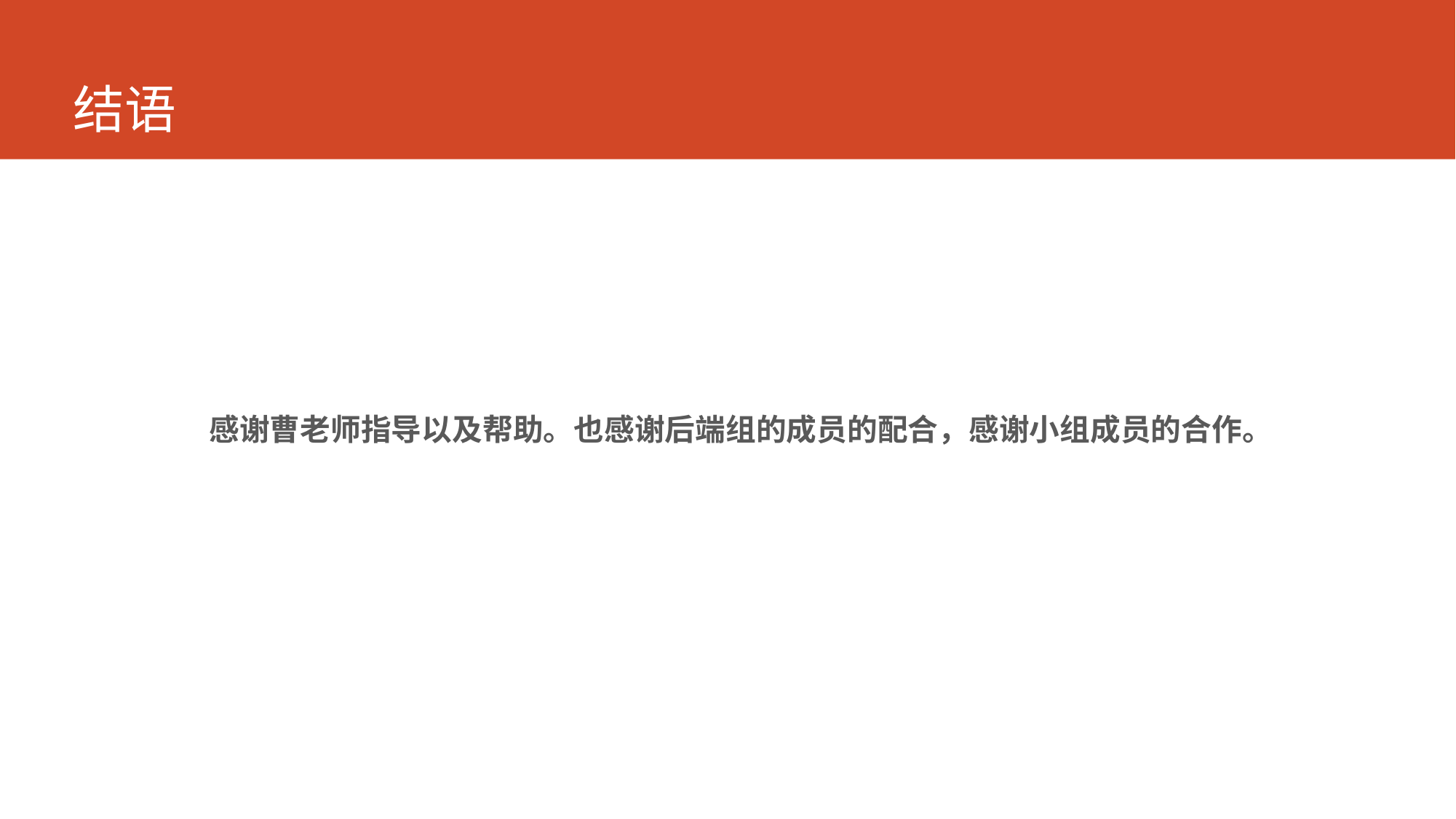

# 结语

	感谢曹老师指导以及帮助。也感谢后端组的成员的配合，感谢小组成员的合作。